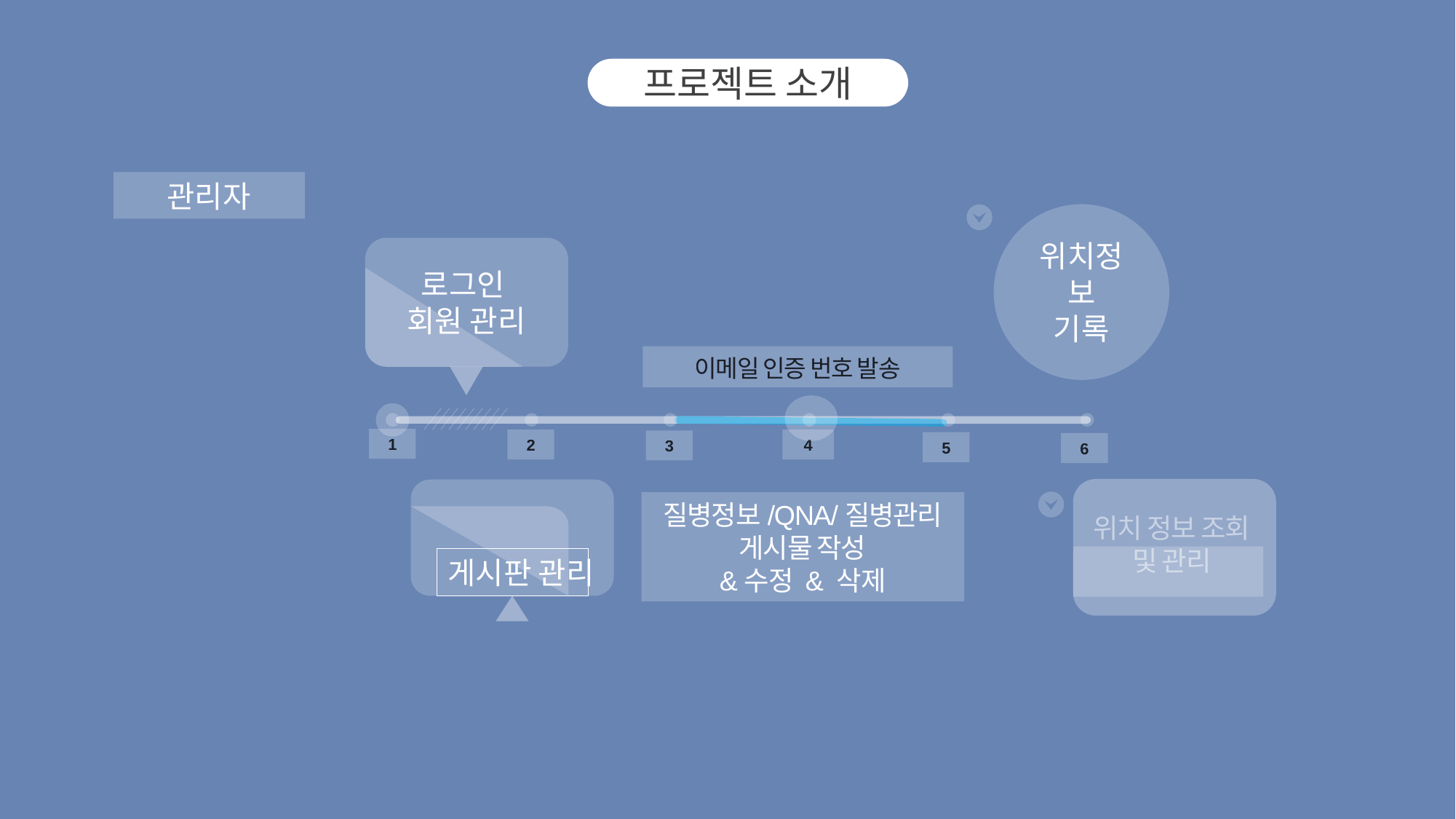

프로젝트 소개
관리자
위치정보
기록

로그인
회원 관리

이메일 인증 번호 발송

1
4
2
3
5
6

질병정보/QNA/질병관리
게시물 작성
&수정 & 삭제
위치 정보 조회
및 관리

게시판 관리